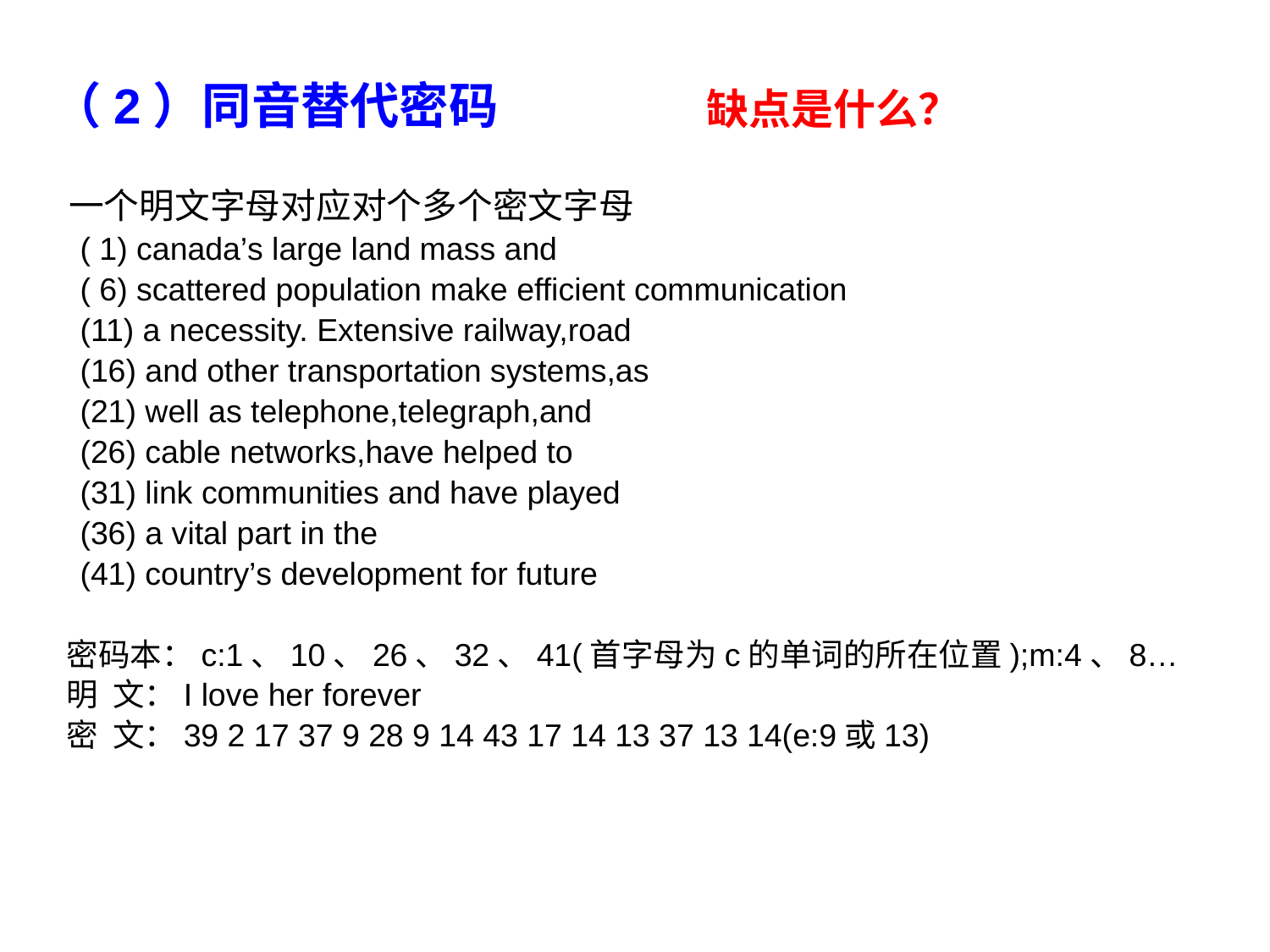

（2）同音替代密码
缺点是什么？
  一个明文字母对应对个多个密文字母
    ( 1) canada’s large land mass and
    ( 6) scattered population make efficient communication
    (11) a necessity. Extensive railway,road
    (16) and other transportation systems,as
    (21) well as telephone,telegraph,and
    (26) cable networks,have helped to
    (31) link communities and have played
    (36) a vital part in the
    (41) country’s development for future

  密码本：c:1、10、26、32、41(首字母为c的单词的所在位置);m:4、8…
  明  文：I love her forever
  密  文：39 2 17 37 9 28 9 14 43 17 14 13 37 13 14(e:9或13)